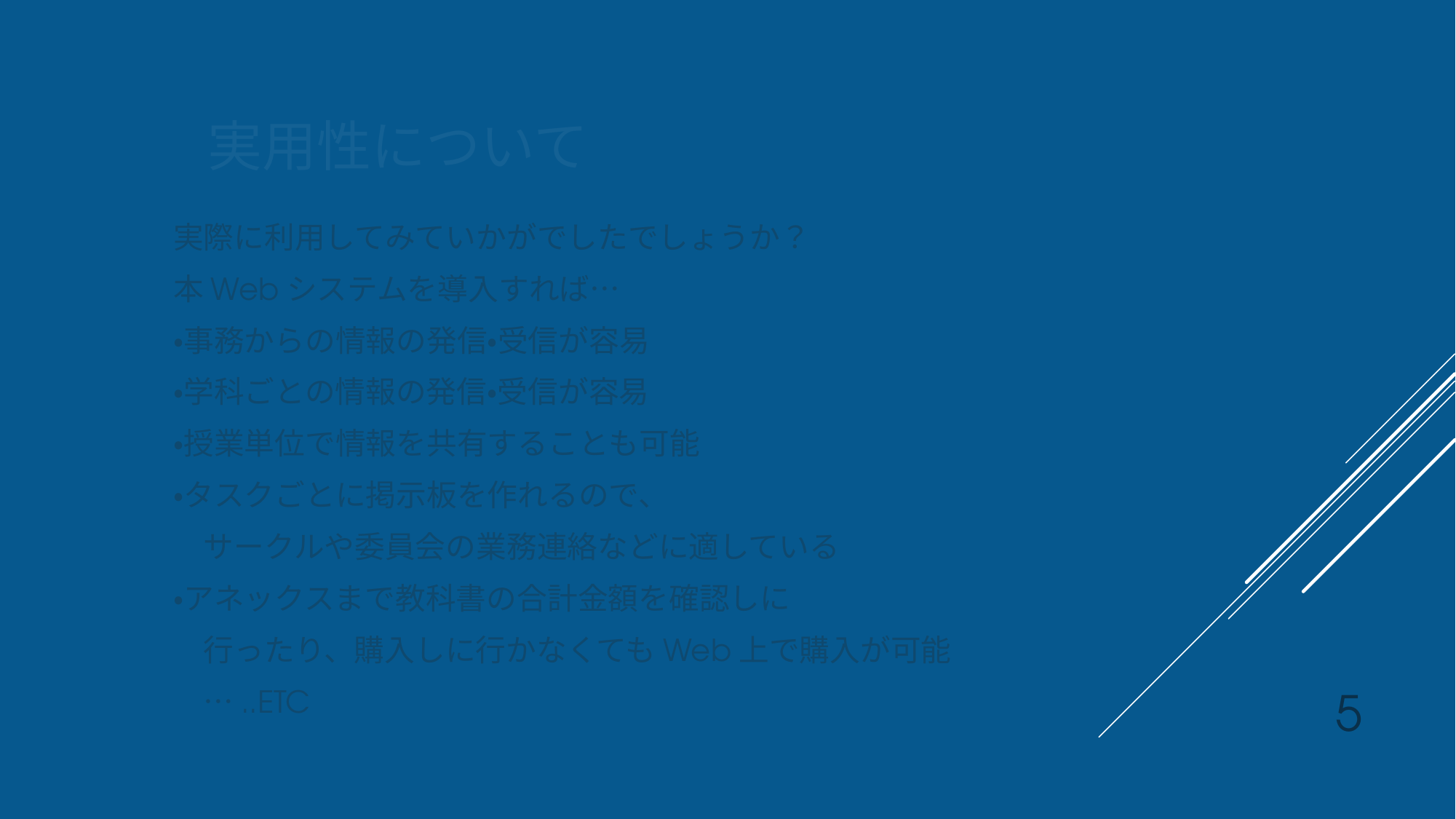

# 実用性について
実際に利用してみていかがでしたでしょうか？
本Webシステムを導入すれば…
・事務からの情報の発信・受信が容易
・学科ごとの情報の発信・受信が容易
・授業単位で情報を共有することも可能
・タスクごとに掲示板を作れるので、
　サークルや委員会の業務連絡などに適している
・アネックスまで教科書の合計金額を確認しに
　行ったり、購入しに行かなくてもWeb上で購入が可能
　…..ETC

5